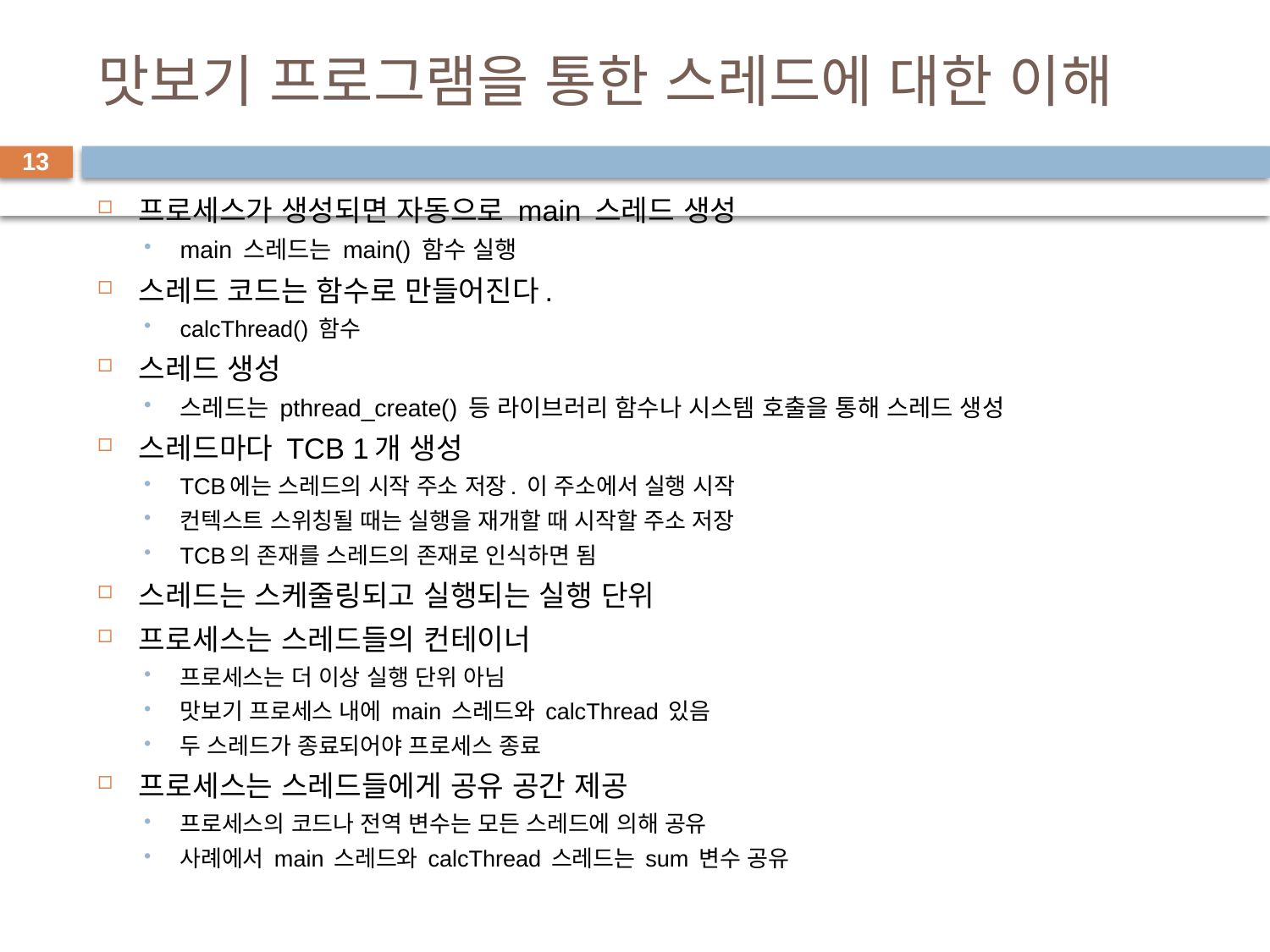

# 맛보기 프로그램을 통한 스레드에 대한 이해
13
프로세스가 생성되면 자동으로 main 스레드 생성
main 스레드는 main() 함수 실행
스레드 코드는 함수로 만들어진다.
calcThread() 함수
스레드 생성
스레드는 pthread_create() 등 라이브러리 함수나 시스템 호출을 통해 스레드 생성
스레드마다 TCB 1개 생성
TCB에는 스레드의 시작 주소 저장. 이 주소에서 실행 시작
컨텍스트 스위칭될 때는 실행을 재개할 때 시작할 주소 저장
TCB의 존재를 스레드의 존재로 인식하면 됨
스레드는 스케줄링되고 실행되는 실행 단위
프로세스는 스레드들의 컨테이너
프로세스는 더 이상 실행 단위 아님
맛보기 프로세스 내에 main 스레드와 calcThread 있음
두 스레드가 종료되어야 프로세스 종료
프로세스는 스레드들에게 공유 공간 제공
프로세스의 코드나 전역 변수는 모든 스레드에 의해 공유
사례에서 main 스레드와 calcThread 스레드는 sum 변수 공유